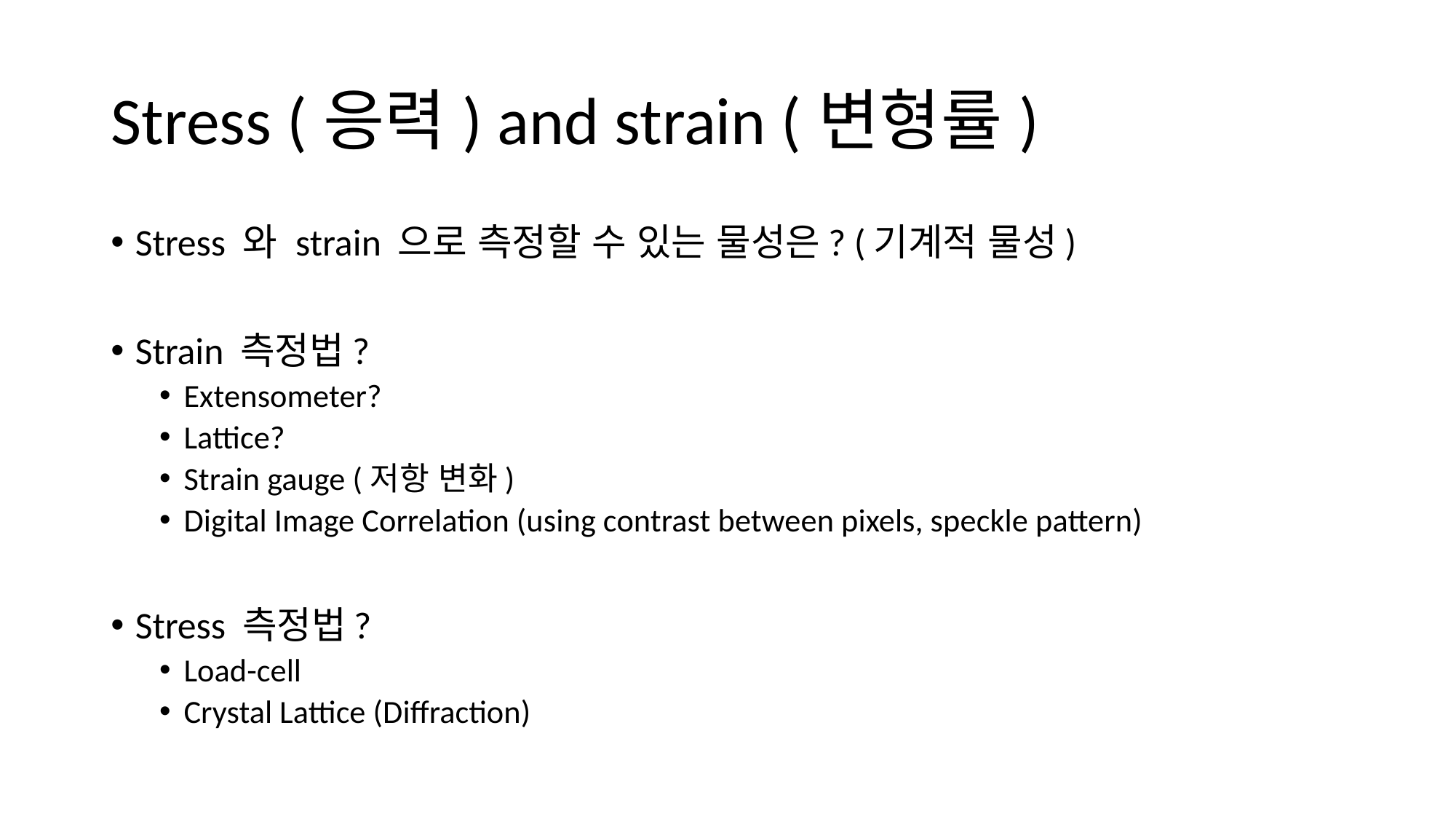

# Stress (응력) and strain (변형률)
Stress 와 strain 으로 측정할 수 있는 물성은? (기계적 물성)

Strain 측정법?
Extensometer?
Lattice?
Strain gauge (저항 변화)
Digital Image Correlation (using contrast between pixels, speckle pattern)

Stress 측정법?
Load-cell
Crystal Lattice (Diffraction)